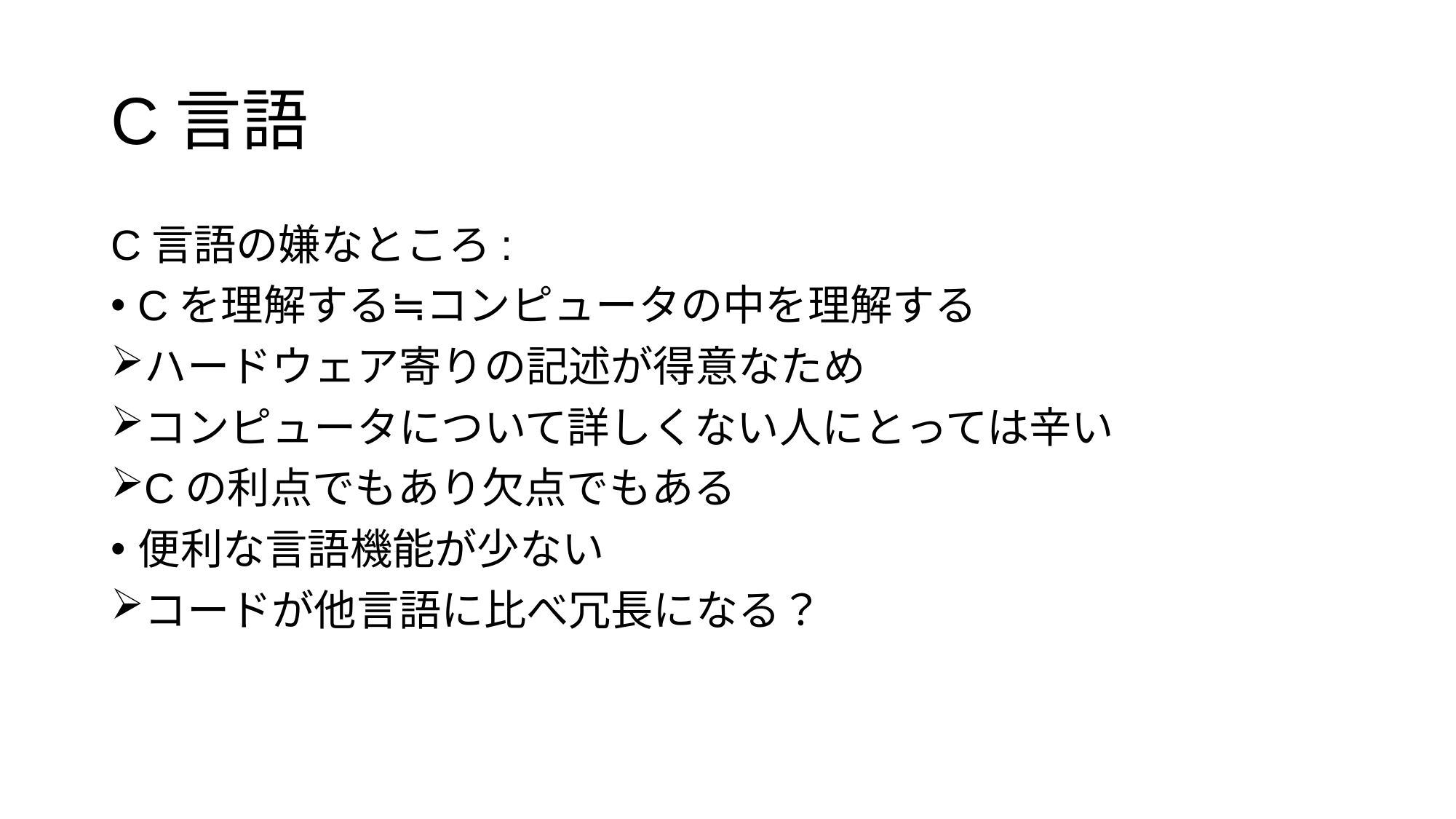

# C言語
C言語の嫌なところ:
Cを理解する≒コンピュータの中を理解する
ハードウェア寄りの記述が得意なため
コンピュータについて詳しくない人にとっては辛い
Cの利点でもあり欠点でもある
便利な言語機能が少ない
コードが他言語に比べ冗長になる？